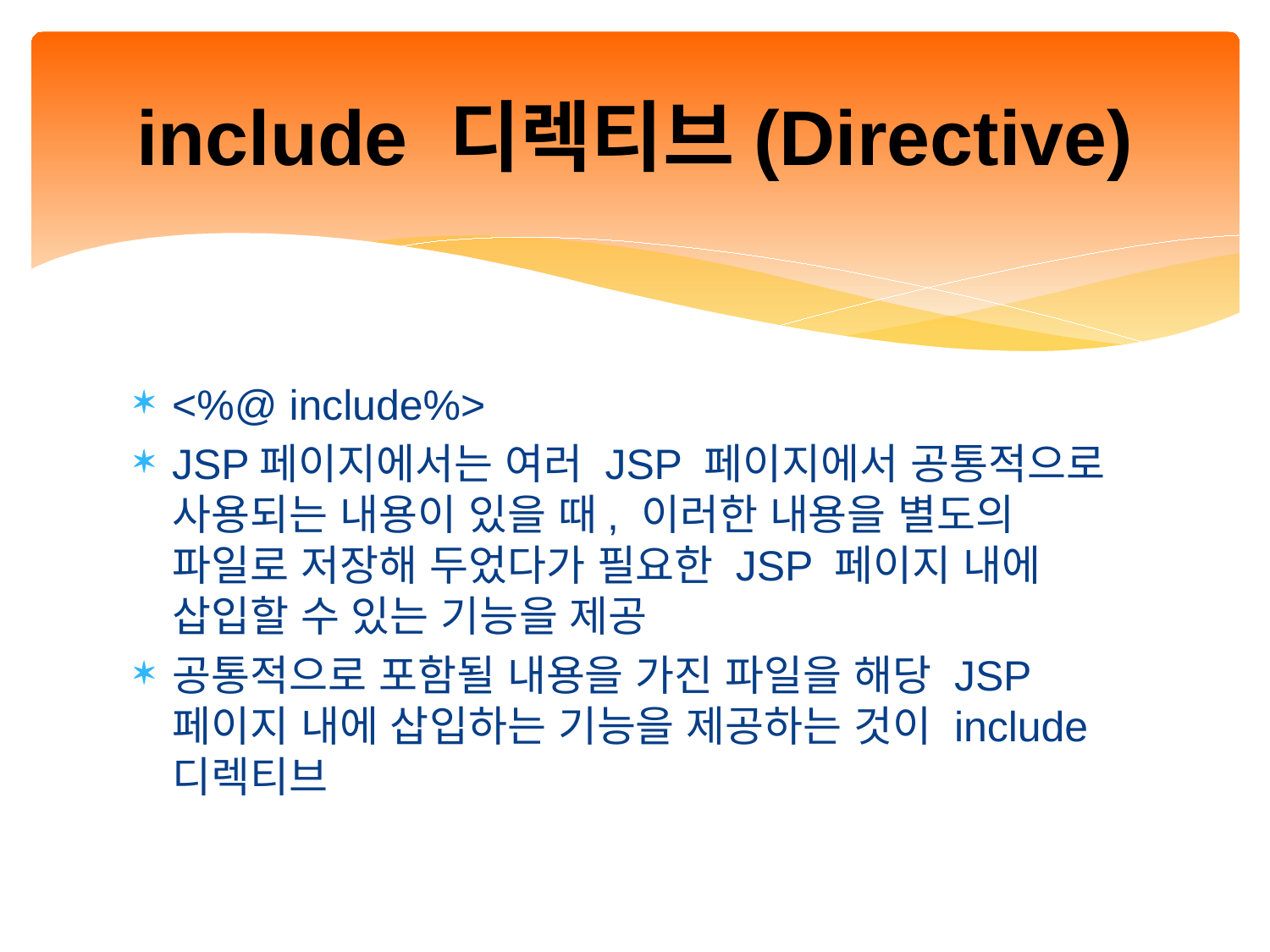

# include 디렉티브(Directive)
<%@ include%>
JSP페이지에서는 여러 JSP 페이지에서 공통적으로 사용되는 내용이 있을 때, 이러한 내용을 별도의 파일로 저장해 두었다가 필요한 JSP 페이지 내에 삽입할 수 있는 기능을 제공
공통적으로 포함될 내용을 가진 파일을 해당 JSP 페이지 내에 삽입하는 기능을 제공하는 것이 include 디렉티브